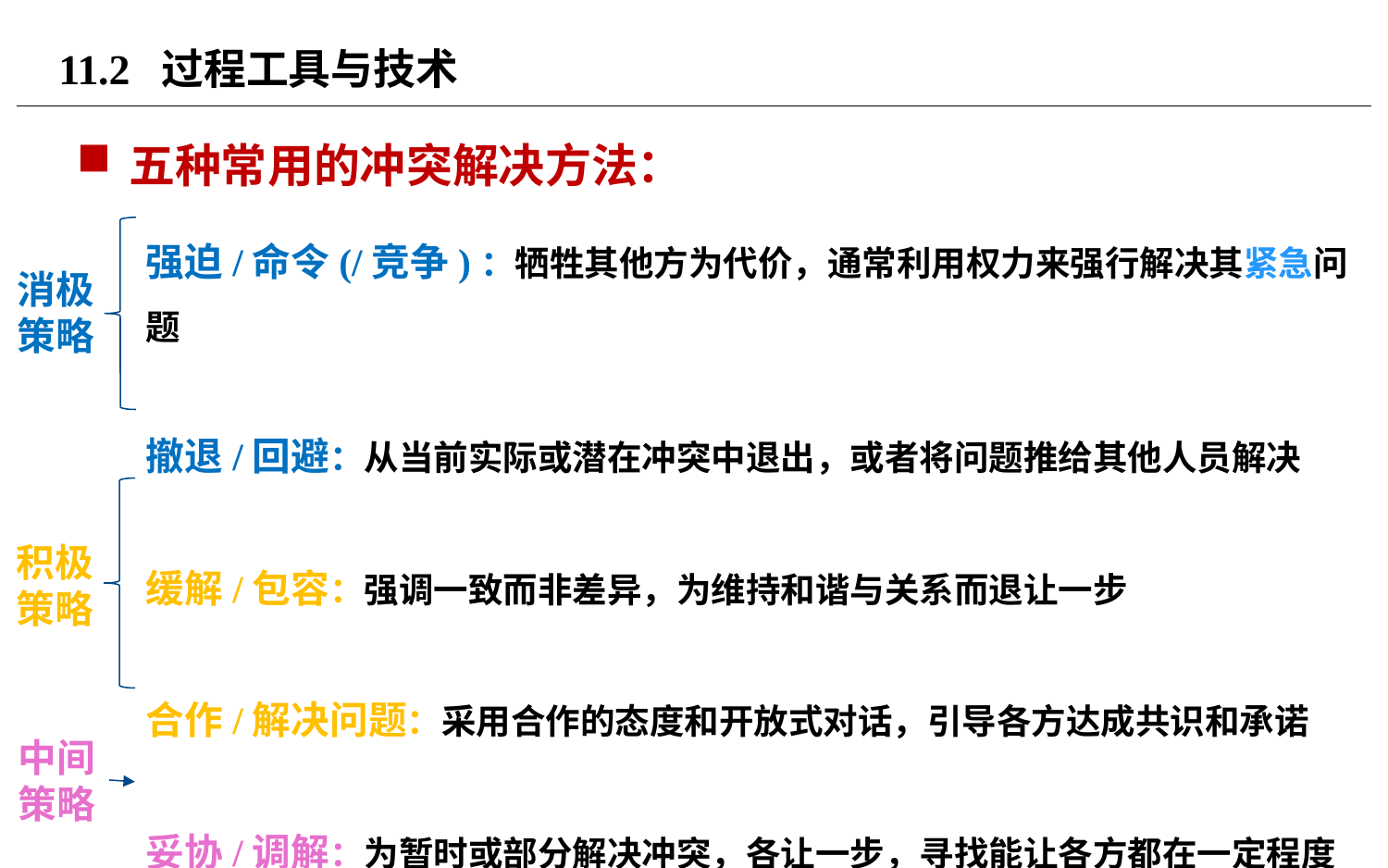

# 11.2  过程工具与技术
五种常用的冲突解决方法：
强迫/命令(/竞争)：牺牲其他方为代价，通常利用权力来强行解决其紧急问题

撤退/回避：从当前实际或潜在冲突中退出，或者将问题推给其他人员解决

缓解/包容：强调一致而非差异，为维持和谐与关系而退让一步

合作/解决问题：采用合作的态度和开放式对话，引导各方达成共识和承诺

妥协/调解：为暂时或部分解决冲突，各让一步，寻找能让各方都在一定程度上		满意的方案

消极
策略

积极
策略
中间
策略